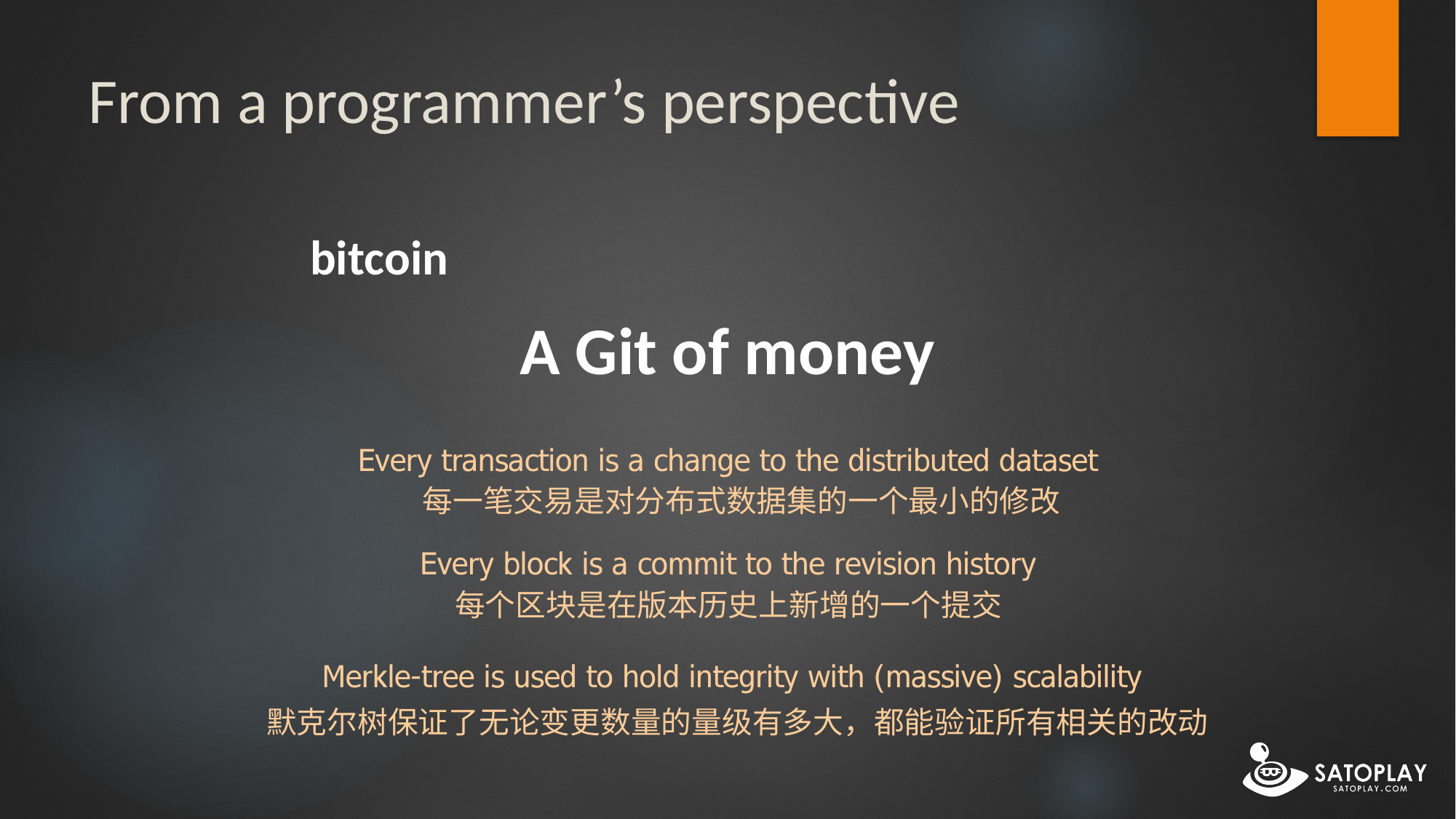

# From a programmer’s perspective
bitcoin
A Git of money
Every transaction is a change to the distributed dataset
每一笔交易是对分布式数据集的一个最小的修改
Every block is a commit to the revision history
每个区块是在版本历史上新增的一个提交
Merkle-tree is used to hold integrity with (massive) scalability
默克尔树保证了无论变更数量的量级有多大，都能验证所有相关的改动